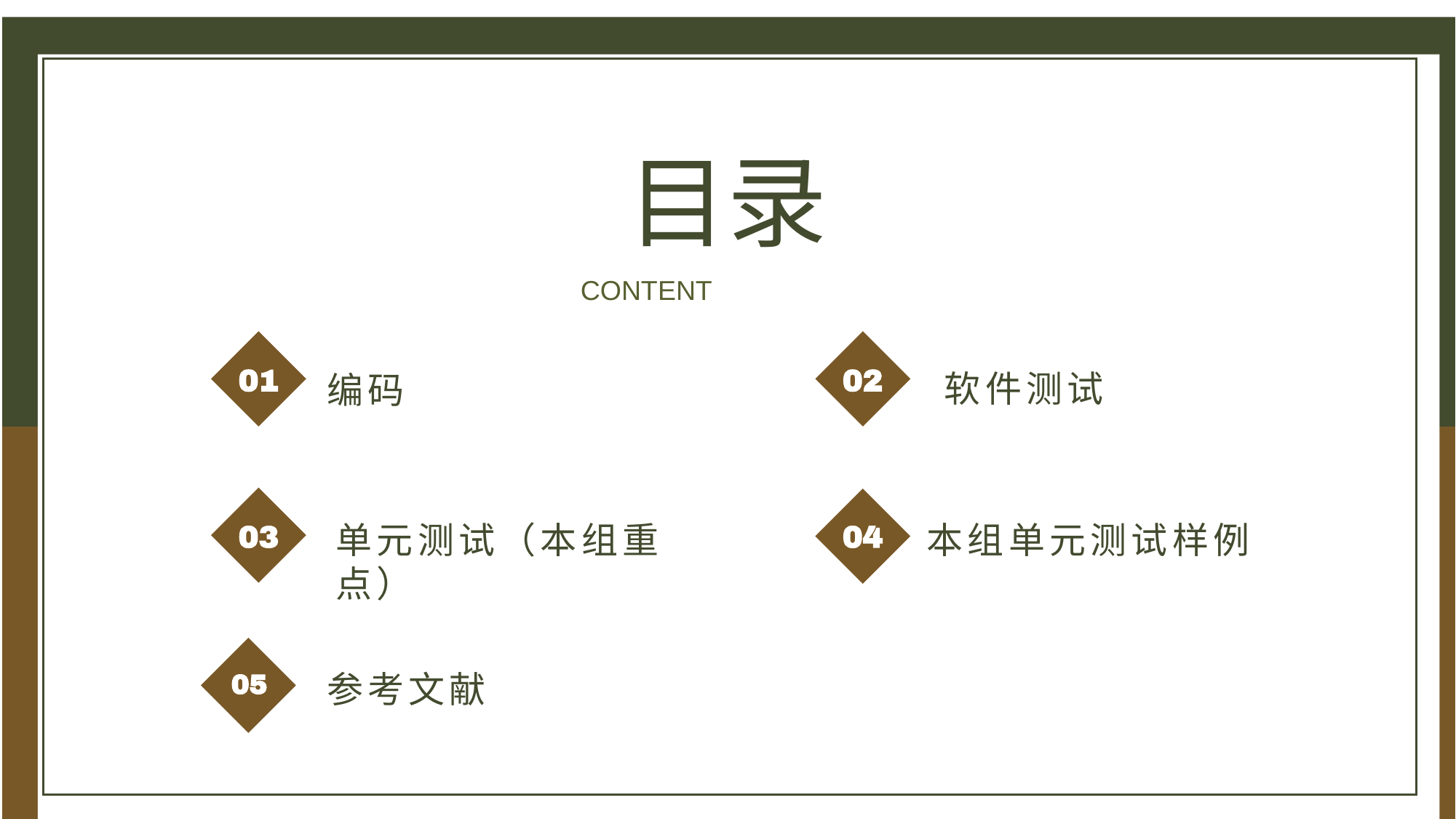

目录
CONTENT

01
本组单元测试样例

02
编码
软件测试

03

04
单元测试（本组重点）

05
参考文献